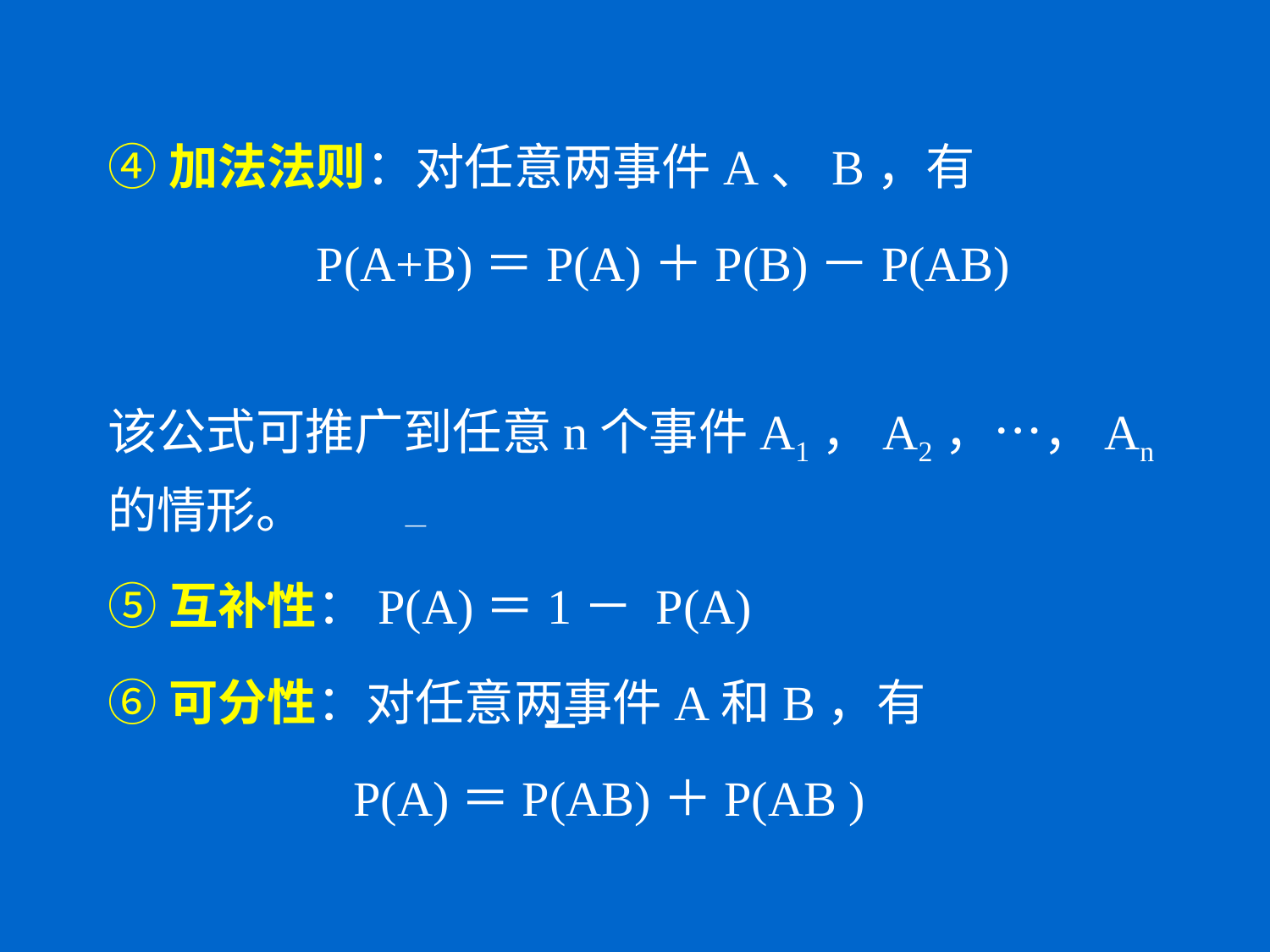

④加法法则：对任意两事件A、B，有
                 P(A+B)＝P(A)＋P(B)－P(AB)
该公式可推广到任意n个事件A1，A2，…，An的情形。
⑤互补性：P(A)＝1－ P(A)
⑥可分性：对任意两事件A和B，有
                    P(A)＝P(AB)＋P(AB )